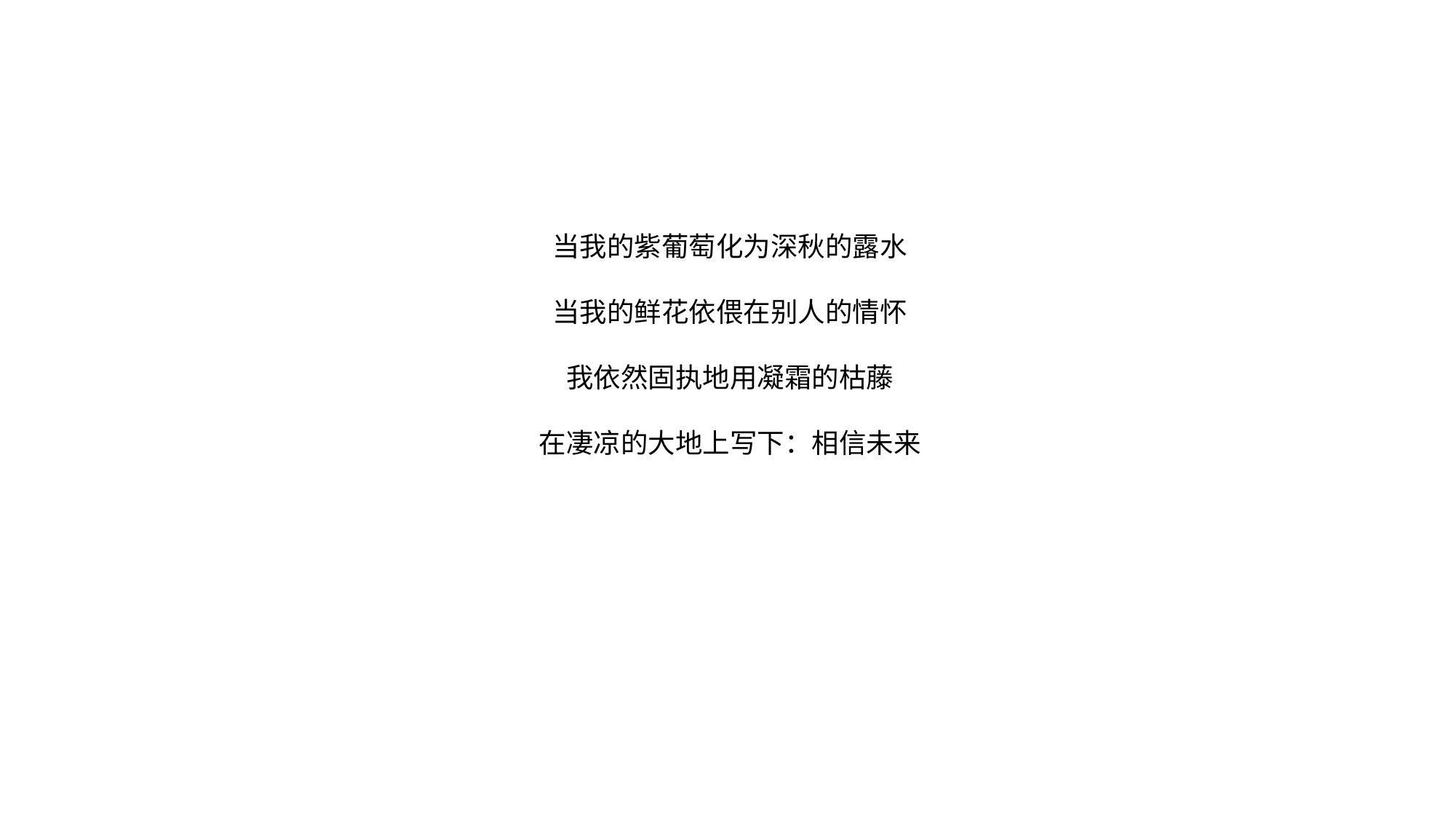

当我的紫葡萄化为深秋的露水

当我的鲜花依偎在别人的情怀

我依然固执地用凝霜的枯藤

在凄凉的大地上写下：相信未来